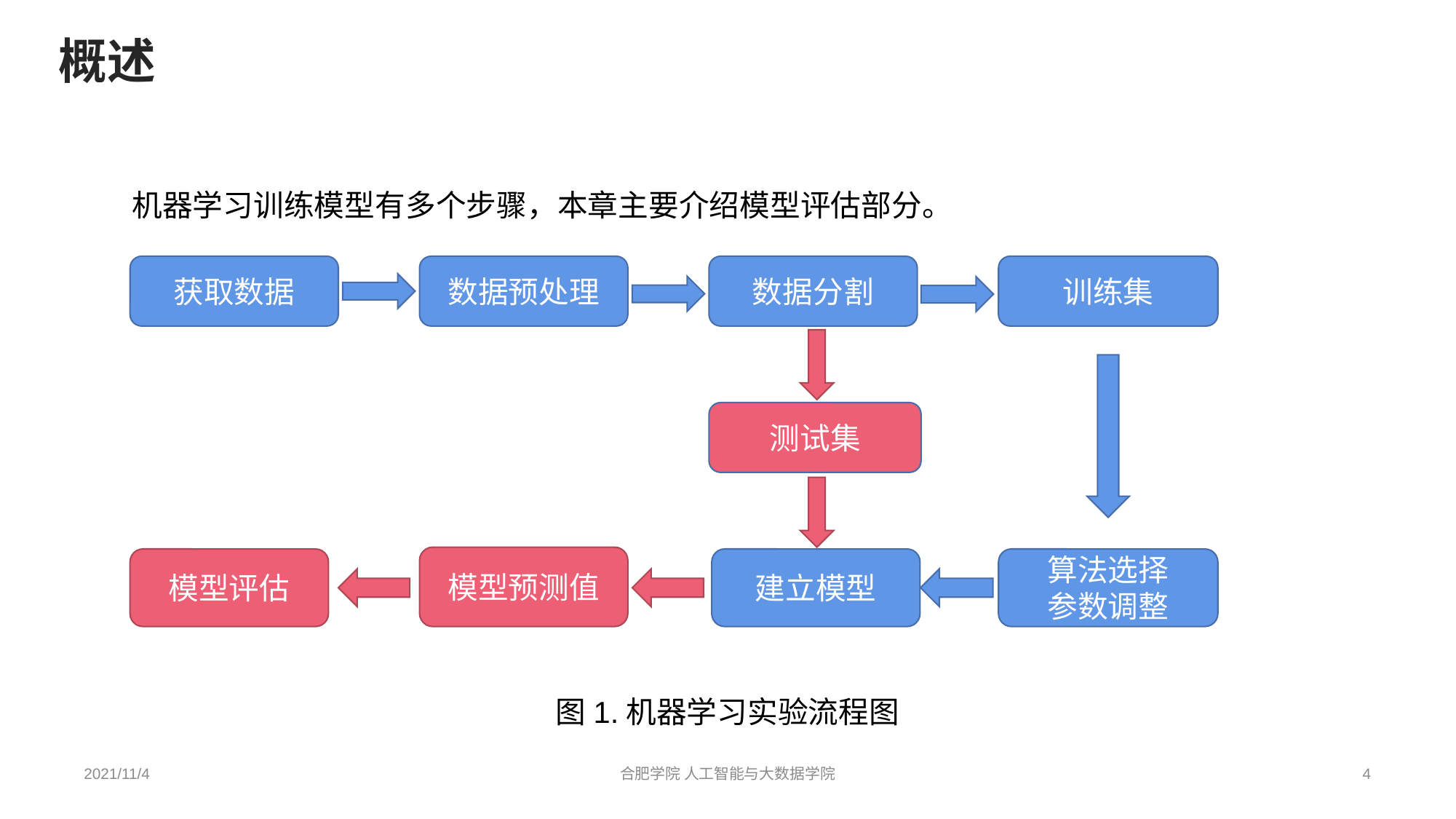

概述

机器学习训练模型有多个步骤，本章主要介绍模型评估部分。
获取数据
数据预处理
数据分割
训练集

测试集

模型预测值
算法选择
参数调整
建立模型
模型评估

图1.机器学习实验流程图
2021/11/4
合肥学院 人工智能与大数据学院
4